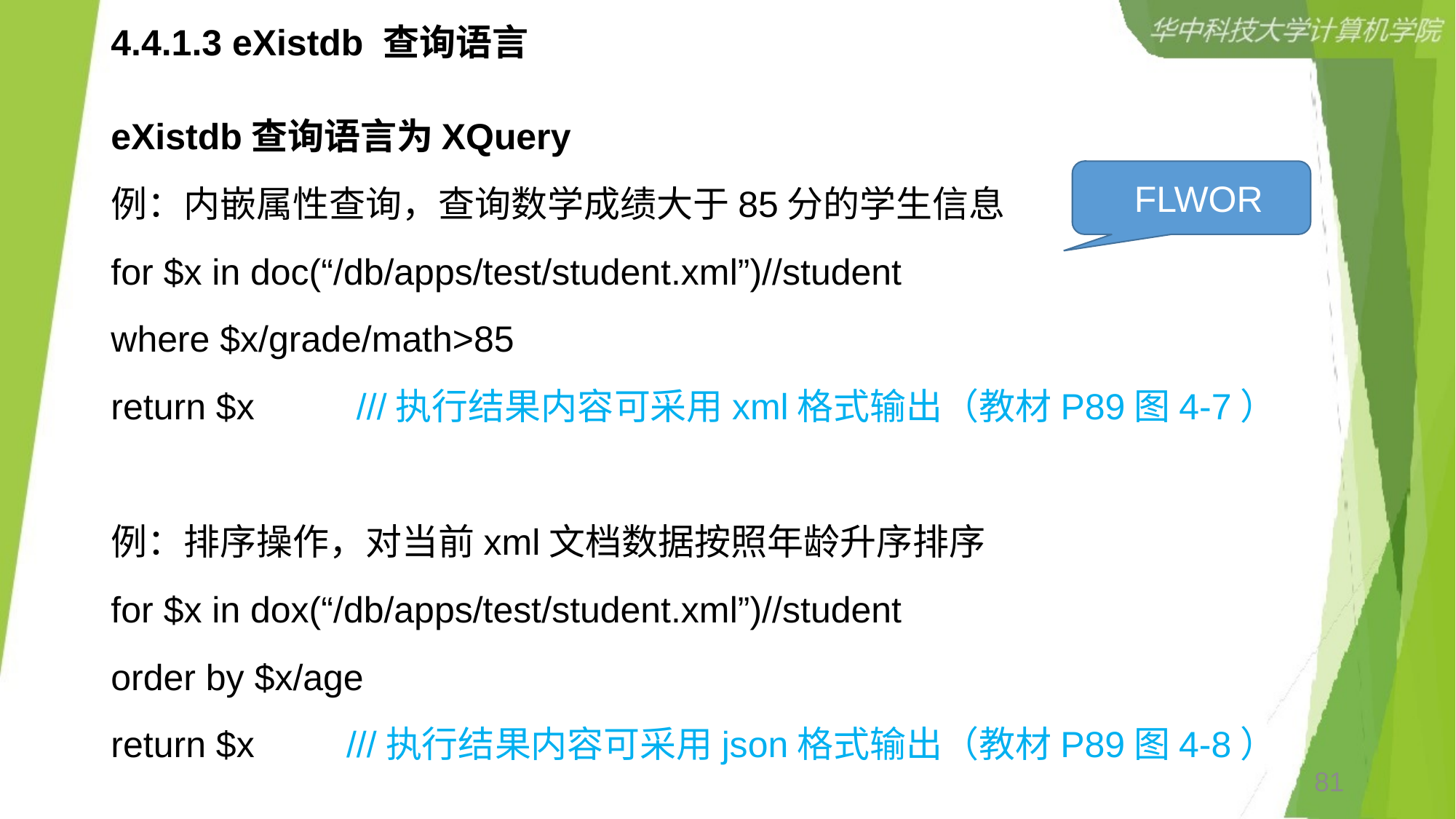

# 4.4.1.3 eXistdb 查询语言
eXistdb查询语言为XQuery
例：内嵌属性查询，查询数学成绩大于85分的学生信息
for $x in doc(“/db/apps/test/student.xml”)//student
where $x/grade/math>85
return $x          ///执行结果内容可采用xml格式输出（教材P89图4-7）

例：排序操作，对当前xml文档数据按照年龄升序排序
for $x in dox(“/db/apps/test/student.xml”)//student
order by $x/age
return $x         ///执行结果内容可采用json格式输出（教材P89图4-8）
FLWOR
81